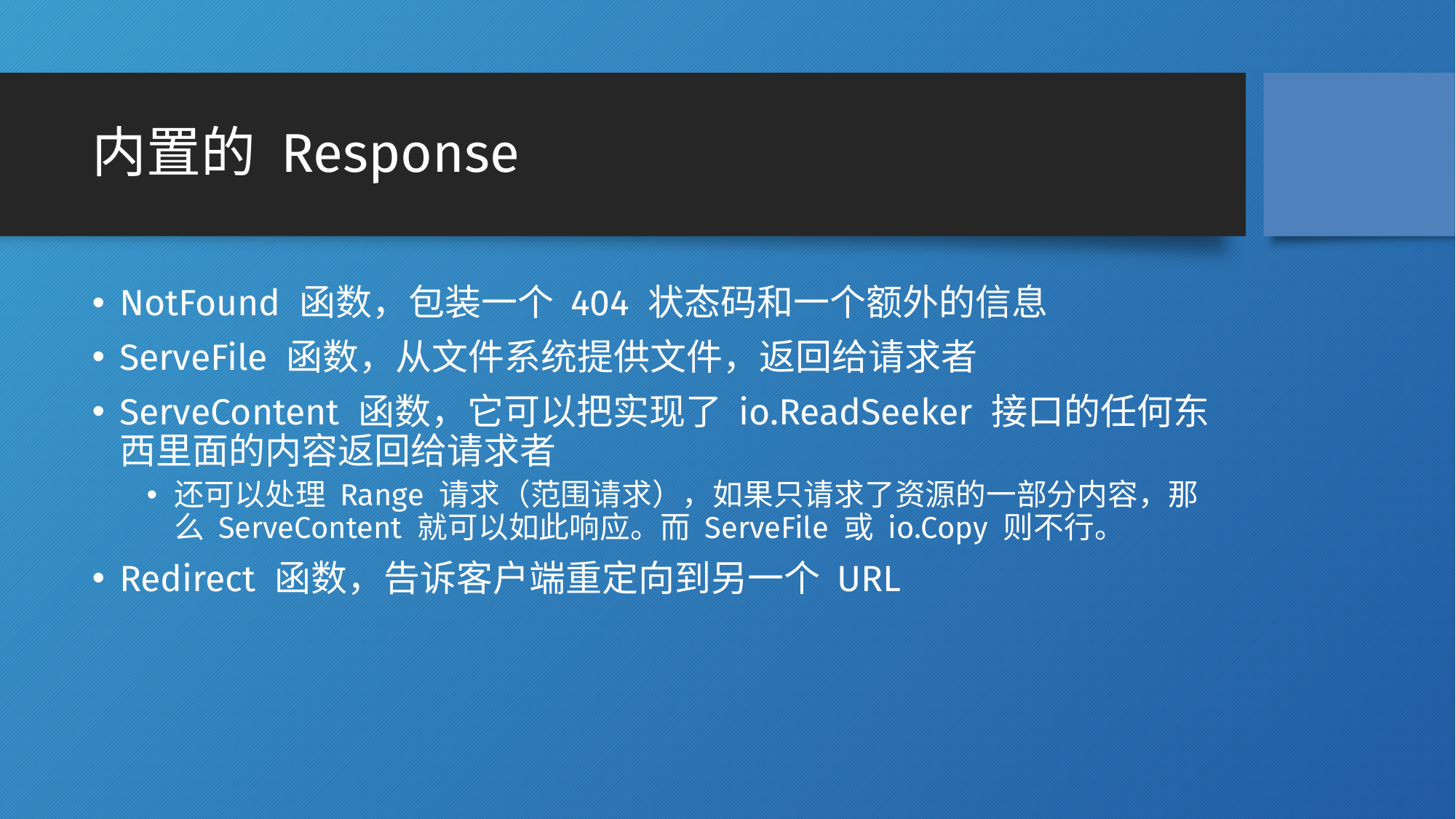

# 内置的 Response
NotFound 函数，包装一个 404 状态码和一个额外的信息
ServeFile 函数，从文件系统提供文件，返回给请求者
ServeContent 函数，它可以把实现了 io.ReadSeeker 接口的任何东西里面的内容返回给请求者
还可以处理 Range 请求（范围请求），如果只请求了资源的一部分内容，那么 ServeContent 就可以如此响应。而 ServeFile 或 io.Copy 则不行。
Redirect 函数，告诉客户端重定向到另一个 URL